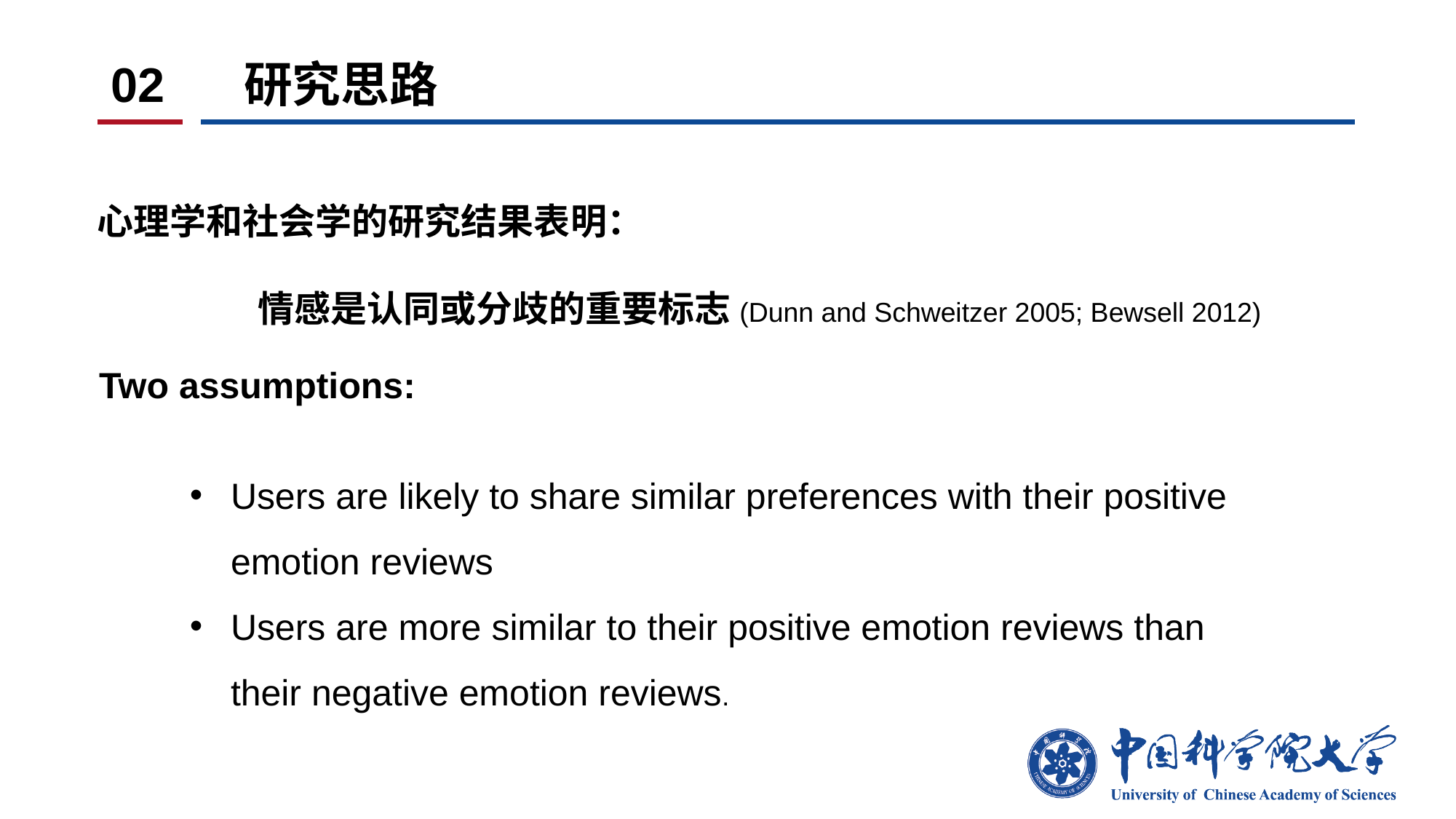

02     研究思路
心理学和社会学的研究结果表明：
           情感是认同或分歧的重要标志(Dunn and Schweitzer 2005; Bewsell 2012)
Two assumptions:
Users are likely to share similar preferences with their positive emotion reviews
Users are more similar to their positive emotion reviews than their negative emotion reviews.